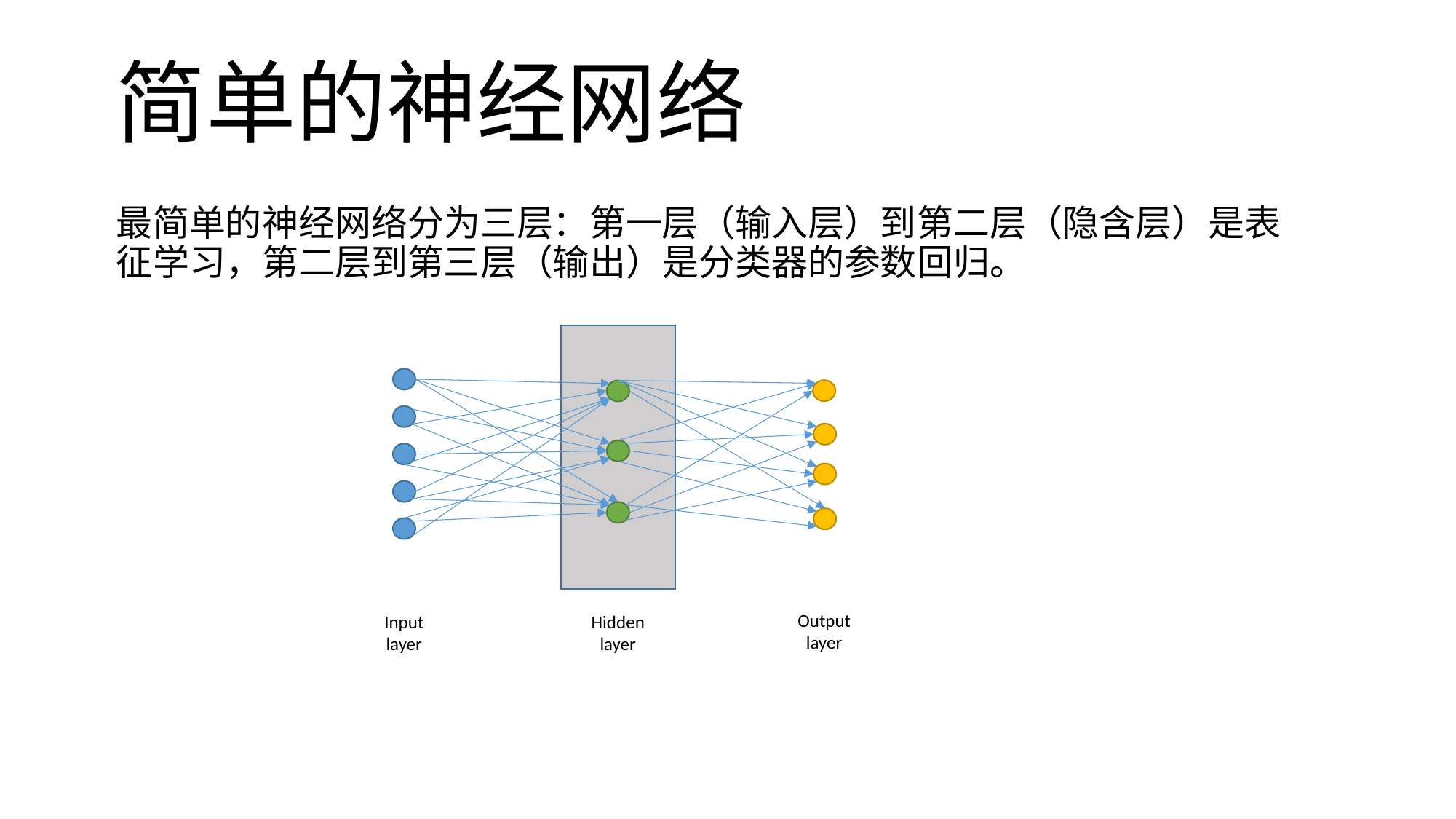

# 简单的神经网络
最简单的神经网络分为三层：第一层（输入层）到第二层（隐含层）是表征学习，第二层到第三层（输出）是分类器的参数回归。

Output
layer
Input
layer
Hidden
layer